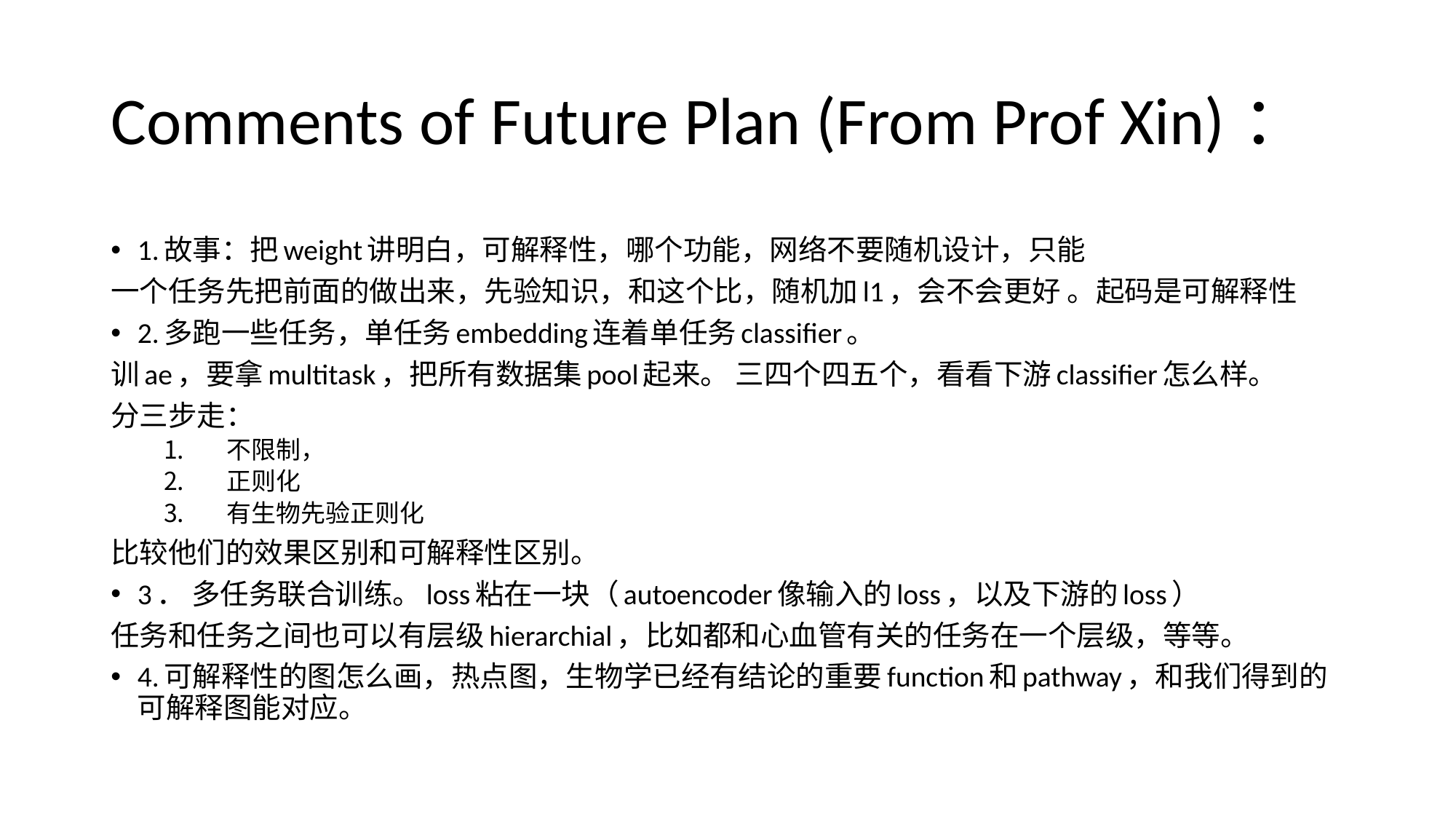

# Comments of Future Plan (From Prof Xin)：

1.故事：把weight讲明白，可解释性，哪个功能，网络不要随机设计，只能
一个任务先把前面的做出来，先验知识，和这个比，随机加l1，会不会更好 。起码是可解释性
2.多跑一些任务，单任务embedding连着单任务classifier。
训ae，要拿multitask，把所有数据集pool起来。 三四个四五个，看看下游classifier怎么样。
分三步走：
 不限制，
 正则化
 有生物先验正则化
比较他们的效果区别和可解释性区别。
3． 多任务联合训练。loss粘在一块（autoencoder像输入的loss，以及下游的loss）
任务和任务之间也可以有层级hierarchial，比如都和心血管有关的任务在一个层级，等等。
4.可解释性的图怎么画，热点图，生物学已经有结论的重要function和pathway，和我们得到的可解释图能对应。